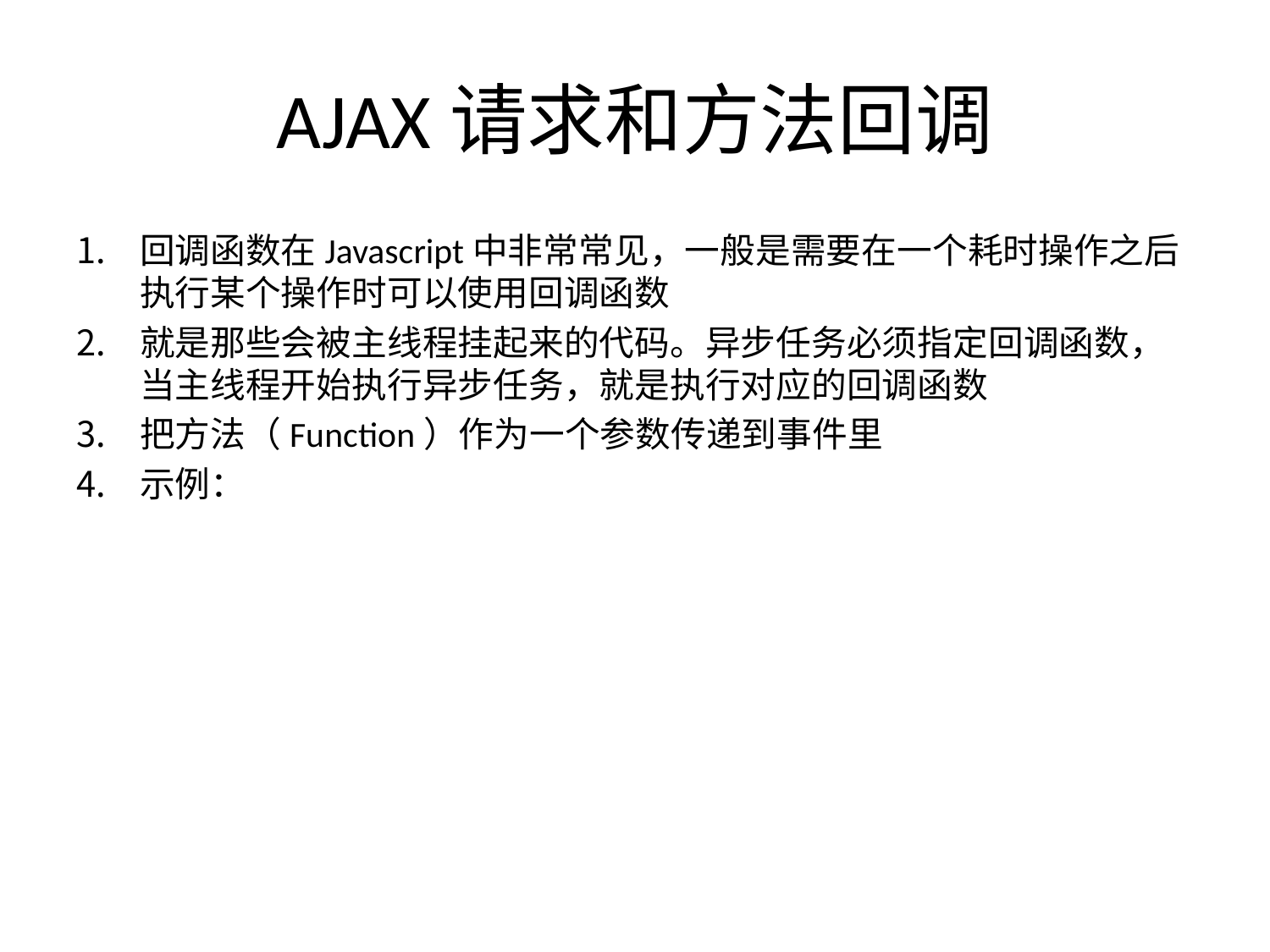

# AJAX请求和方法回调
回调函数在Javascript中非常常见，一般是需要在一个耗时操作之后执行某个操作时可以使用回调函数
就是那些会被主线程挂起来的代码。异步任务必须指定回调函数，当主线程开始执行异步任务，就是执行对应的回调函数
把方法（Function）作为一个参数传递到事件里
示例：